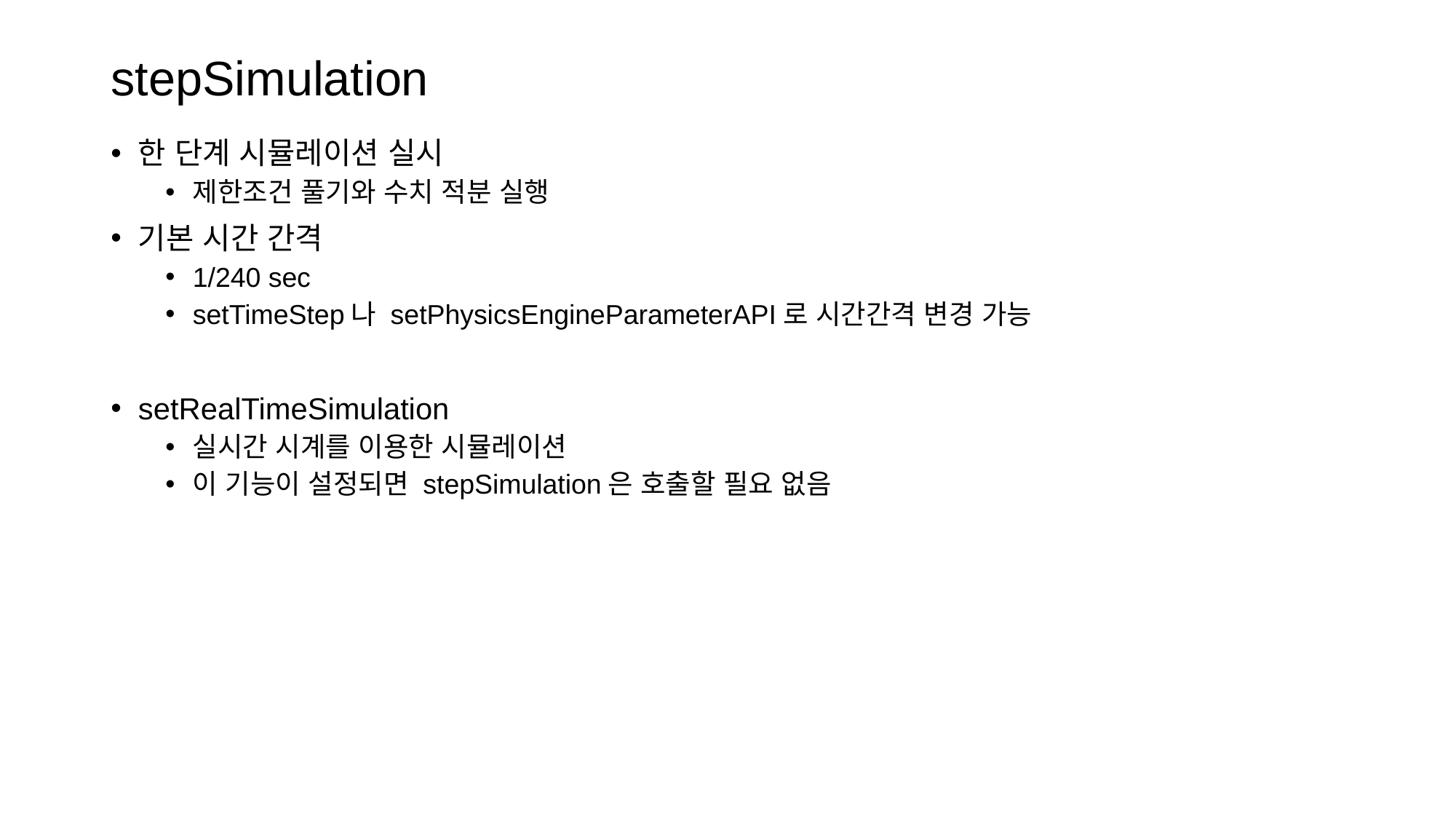

# stepSimulation
한 단계 시뮬레이션 실시
제한조건 풀기와 수치 적분 실행
기본 시간 간격
1/240 sec
setTimeStep나 setPhysicsEngineParameterAPI로 시간간격 변경 가능

setRealTimeSimulation
실시간 시계를 이용한 시뮬레이션
이 기능이 설정되면 stepSimulation은 호출할 필요 없음